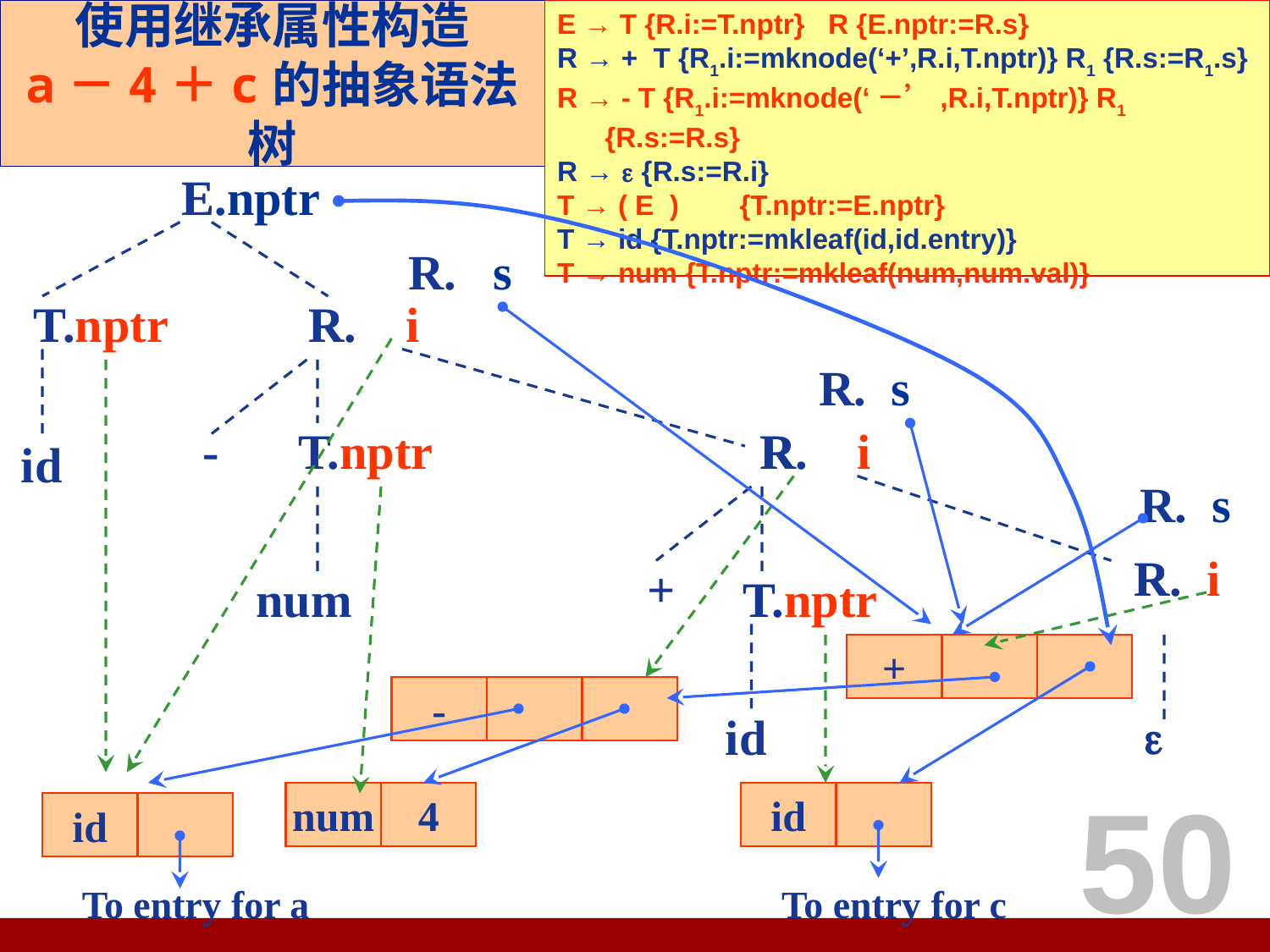

# 使用继承属性构造 a－4＋c的抽象语法树
E → T {R.i:=T.nptr}   R {E.nptr:=R.s}
R → +  T {R1.i:=mknode(‘+’,R.i,T.nptr)} R1 {R.s:=R1.s}
R → - T {R1.i:=mknode(‘－’,R.i,T.nptr)} R1 {R.s:=R.s}
R → ε {R.s:=R.i}
T → ( E  )	 {T.nptr:=E.nptr}
T → id {T.nptr:=mkleaf(id,id.entry)}
T → num {T.nptr:=mkleaf(num,num.val)}
E
E.nptr

R.   s
T
T.nptr
R
R.    i

R.  s

-
T
T.nptr
R.    i
R

id
R.  s

R
R.  i
+
num
T
T.nptr

+

-

id
ε

50
num
4
id

To entry for c
id

To entry for a